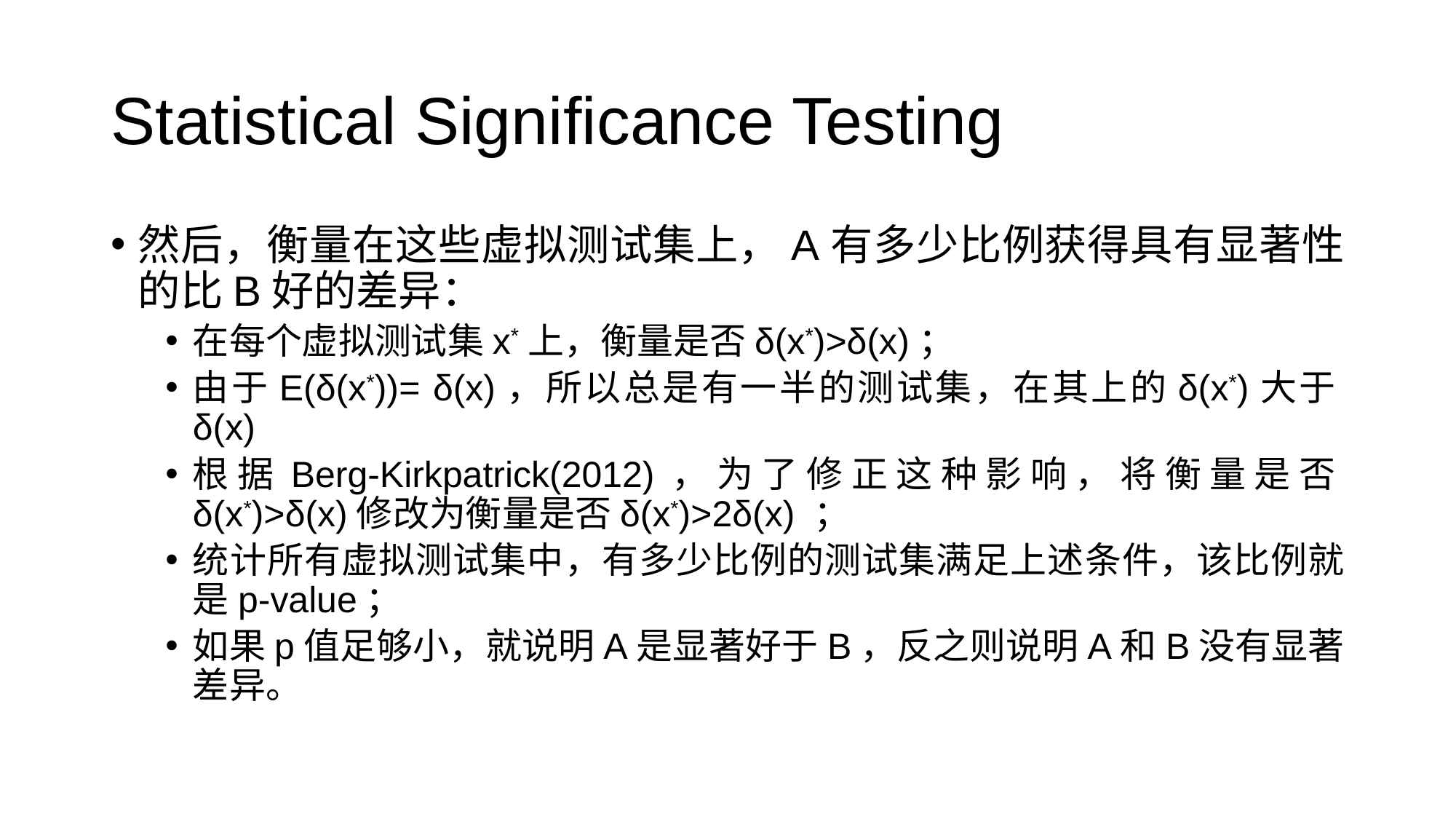

# Statistical Significance Testing
然后，衡量在这些虚拟测试集上，A有多少比例获得具有显著性的比B好的差异：
在每个虚拟测试集x*上，衡量是否δ(x*)>δ(x)；
由于E(δ(x*))= δ(x)，所以总是有一半的测试集，在其上的δ(x*)大于δ(x)
根据Berg-Kirkpatrick(2012)，为了修正这种影响，将衡量是否δ(x*)>δ(x)修改为衡量是否δ(x*)>2δ(x) ；
统计所有虚拟测试集中，有多少比例的测试集满足上述条件，该比例就是p-value；
如果p值足够小，就说明A是显著好于B，反之则说明A和B没有显著差异。